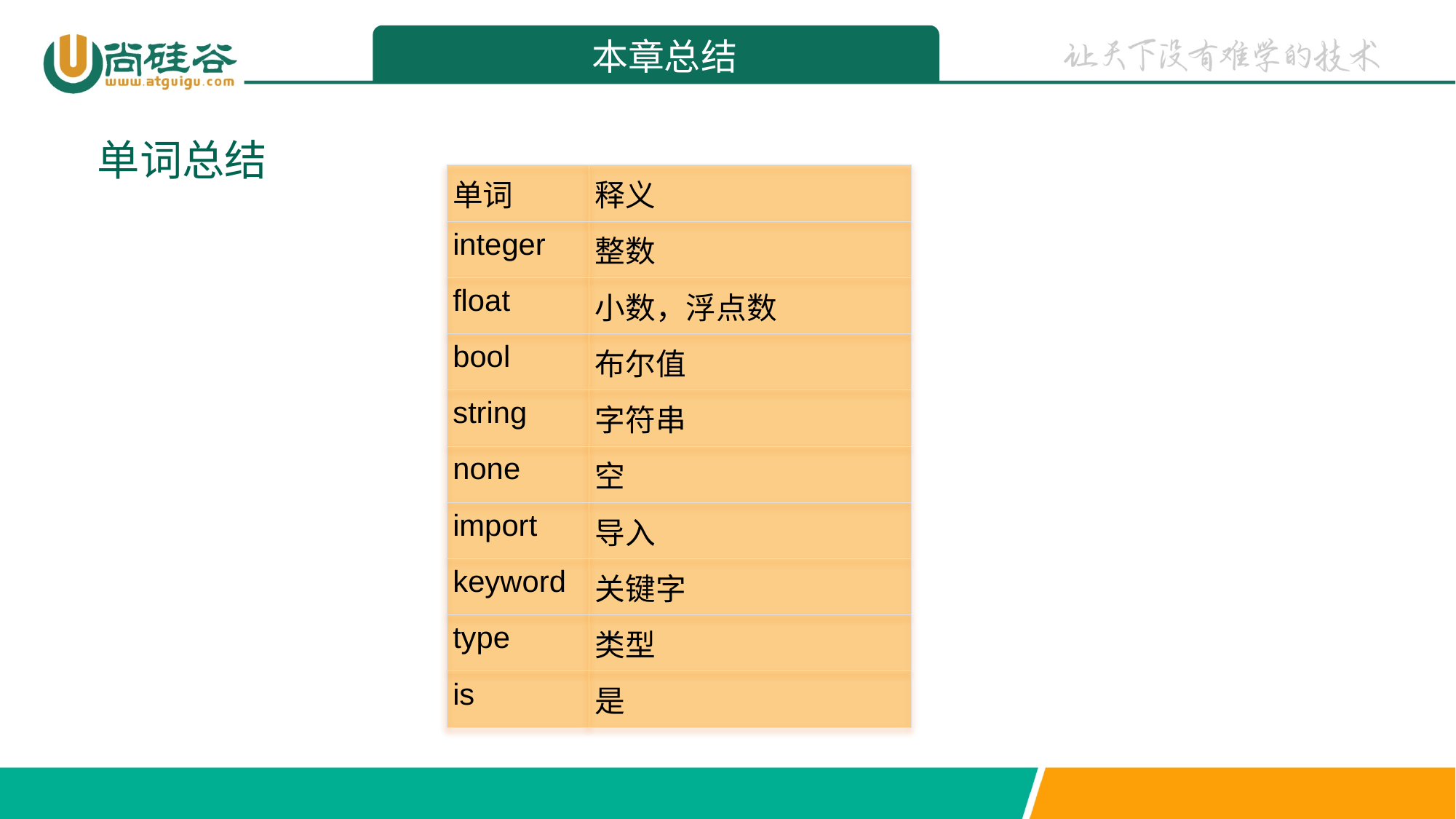

本章总结
单词总结
| 单词 | 释义 |
| --- | --- |
| integer | 整数 |
| float | 小数，浮点数 |
| bool | 布尔值 |
| string | 字符串 |
| none | 空 |
| import | 导入 |
| keyword | 关键字 |
| type | 类型 |
| is | 是 |